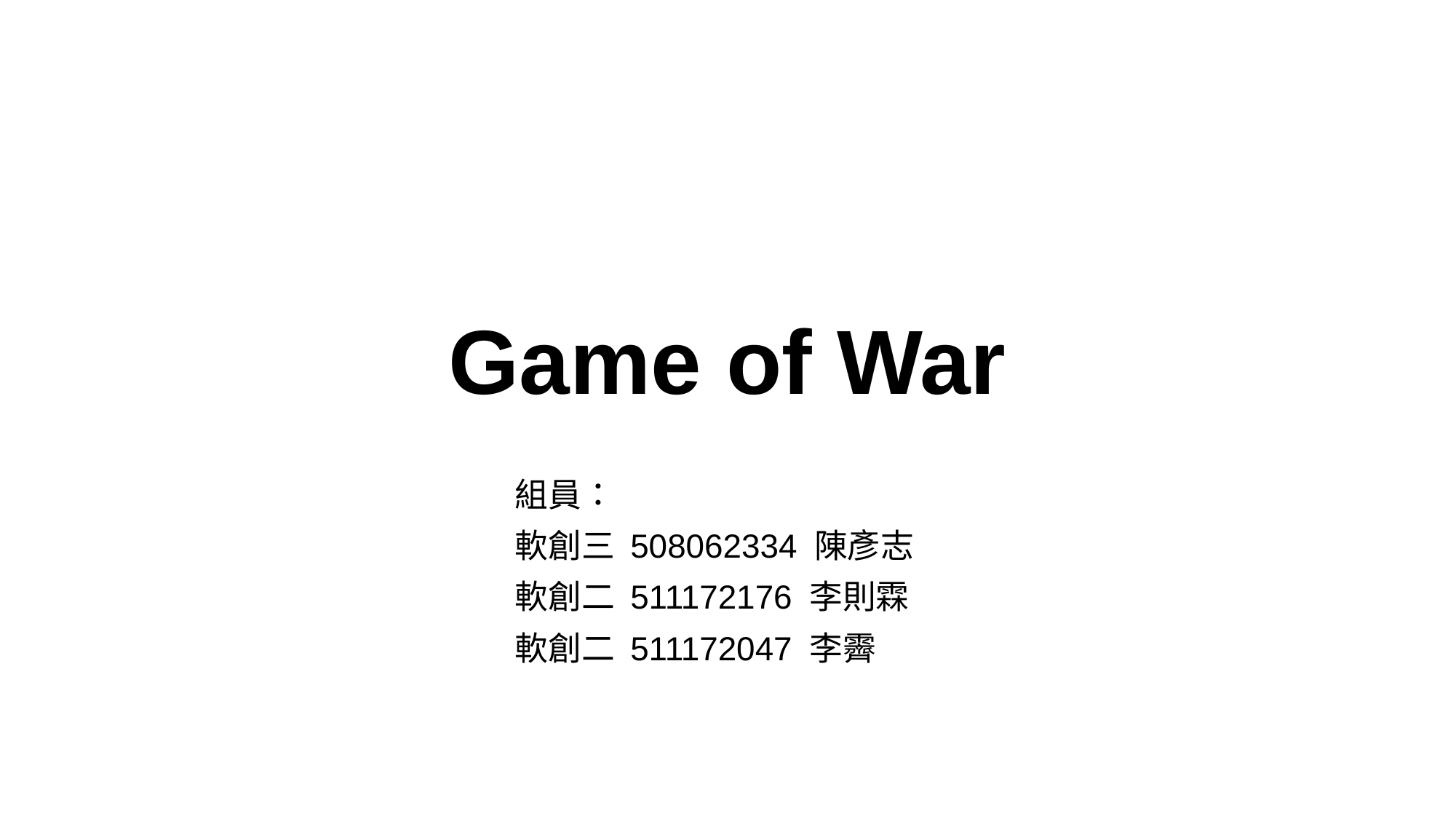

# Game of War
組員：
軟創三 508062334 陳彥志
軟創二 511172176 李則霖
軟創二 511172047 李霽